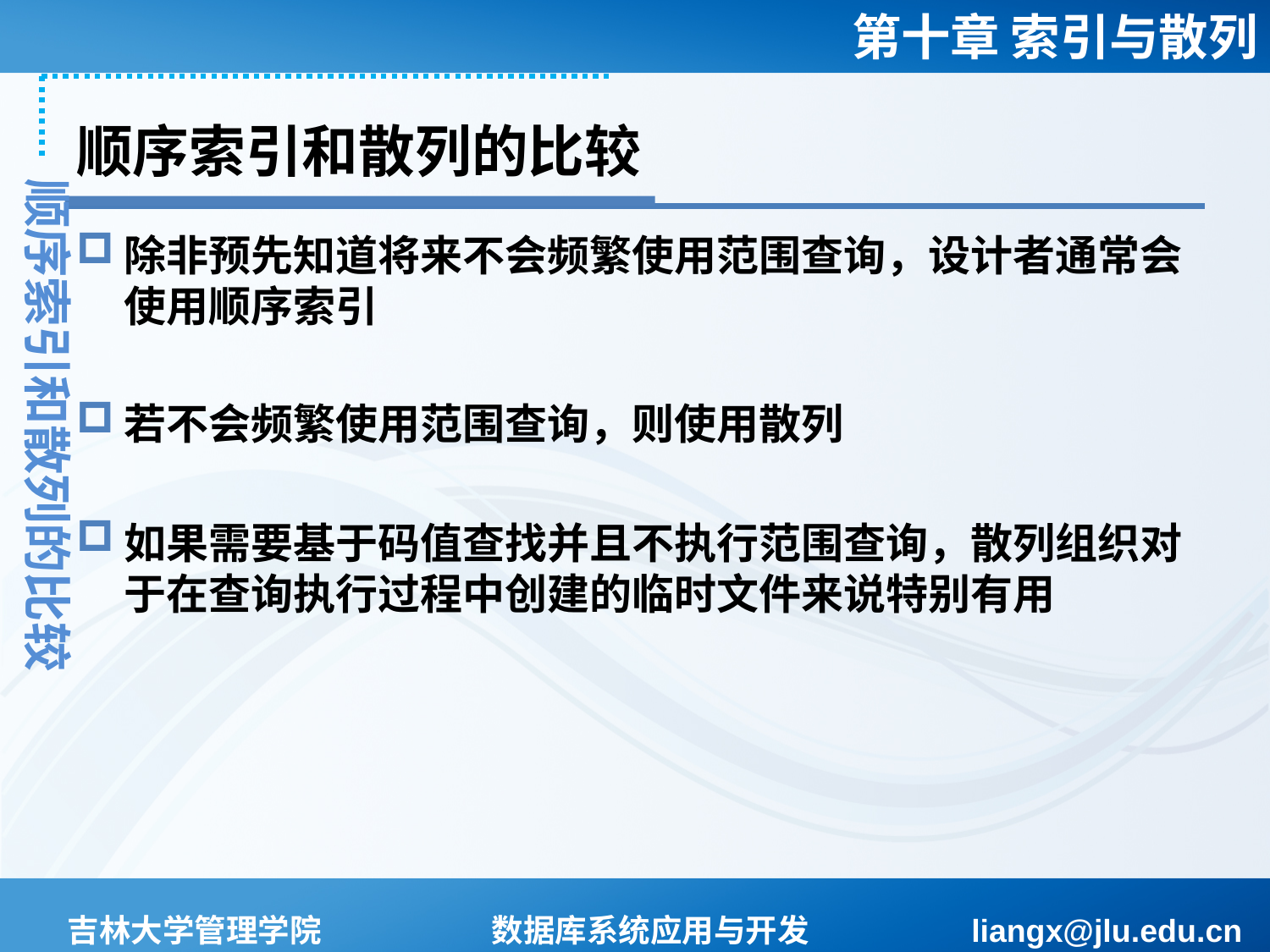

# 顺序索引和散列的比较
顺序索引和散列的比较

除非预先知道将来不会频繁使用范围查询，设计者通常会使用顺序索引

若不会频繁使用范围查询，则使用散列

如果需要基于码值查找并且不执行范围查询，散列组织对于在查询执行过程中创建的临时文件来说特别有用